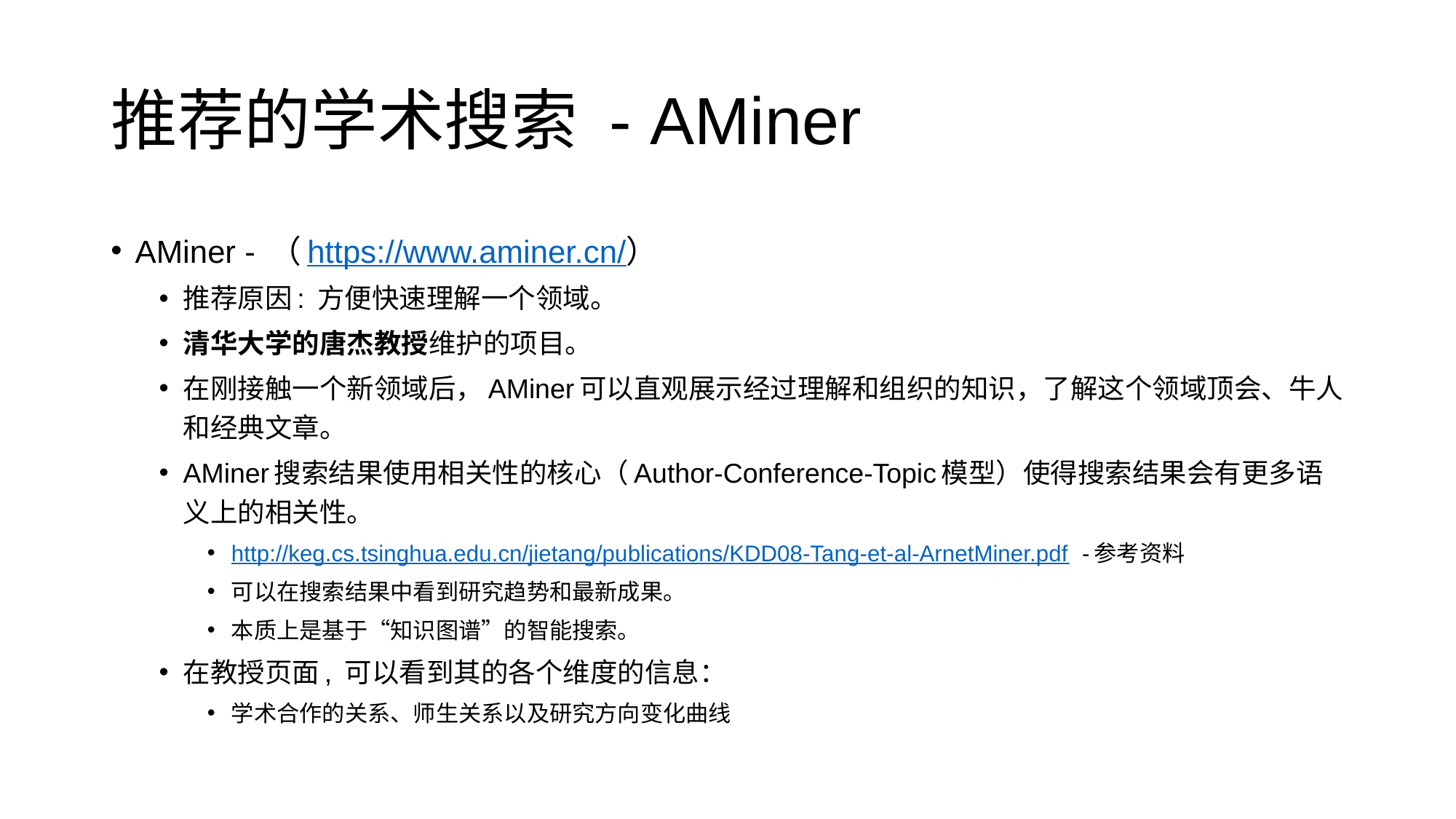

# 推荐的学术搜索 - AMiner
AMiner - （https://www.aminer.cn/）
推荐原因: 方便快速理解一个领域。
清华大学的唐杰教授维护的项目。
在刚接触一个新领域后，AMiner可以直观展示经过理解和组织的知识，了解这个领域顶会、牛人和经典文章。
AMiner搜索结果使用相关性的核心（Author-Conference-Topic模型）使得搜索结果会有更多语义上的相关性。
http://keg.cs.tsinghua.edu.cn/jietang/publications/KDD08-Tang-et-al-ArnetMiner.pdf  -参考资料
可以在搜索结果中看到研究趋势和最新成果。
本质上是基于“知识图谱”的智能搜索。
在教授页面, 可以看到其的各个维度的信息：
学术合作的关系、师生关系以及研究方向变化曲线